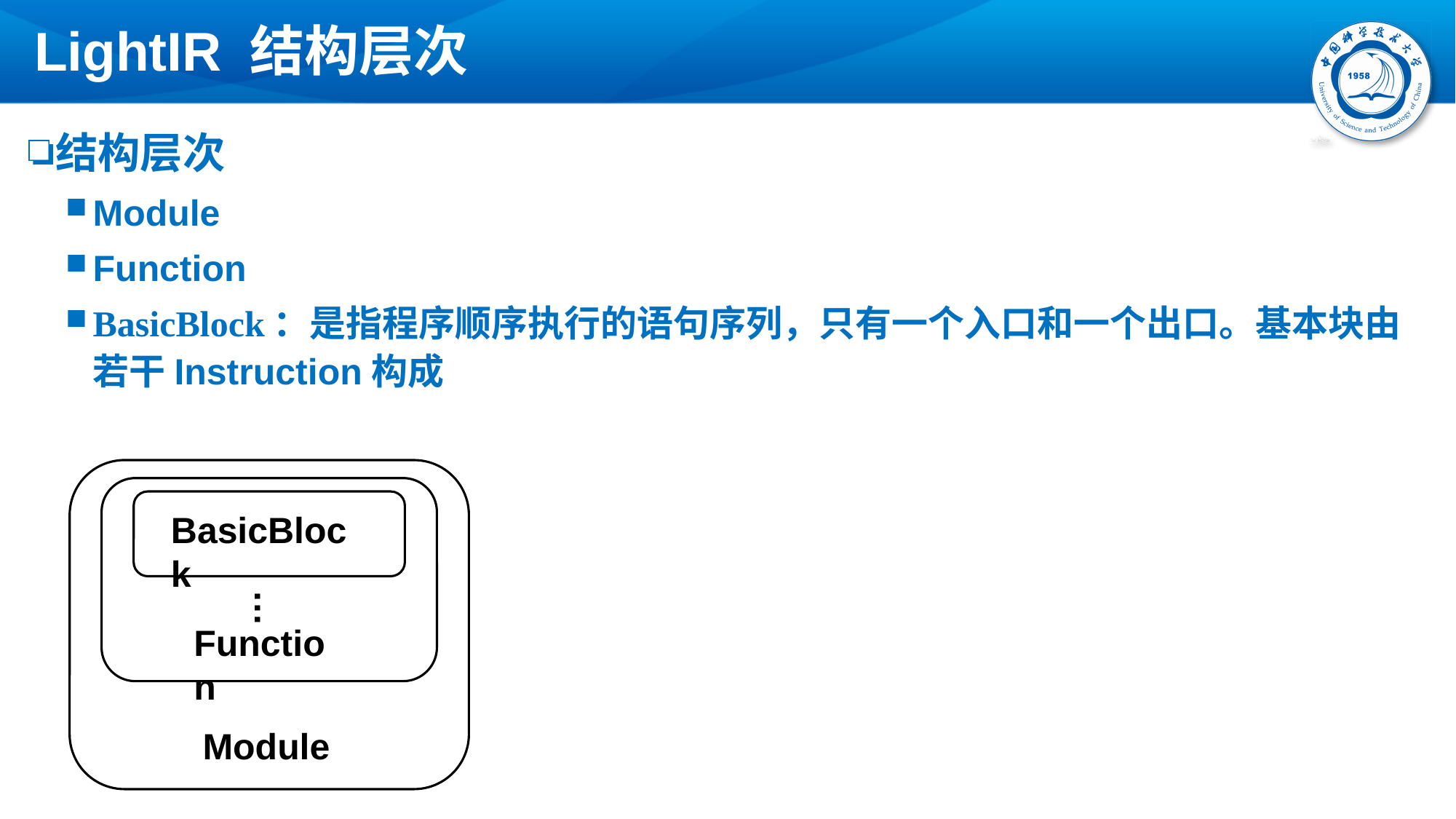

# LightIR 结构层次
结构层次
Module
Function
BasicBlock：是指程序顺序执行的语句序列，只有一个入口和一个出口。基本块由若干Instruction构成

BasicBlock
…
Function
Module